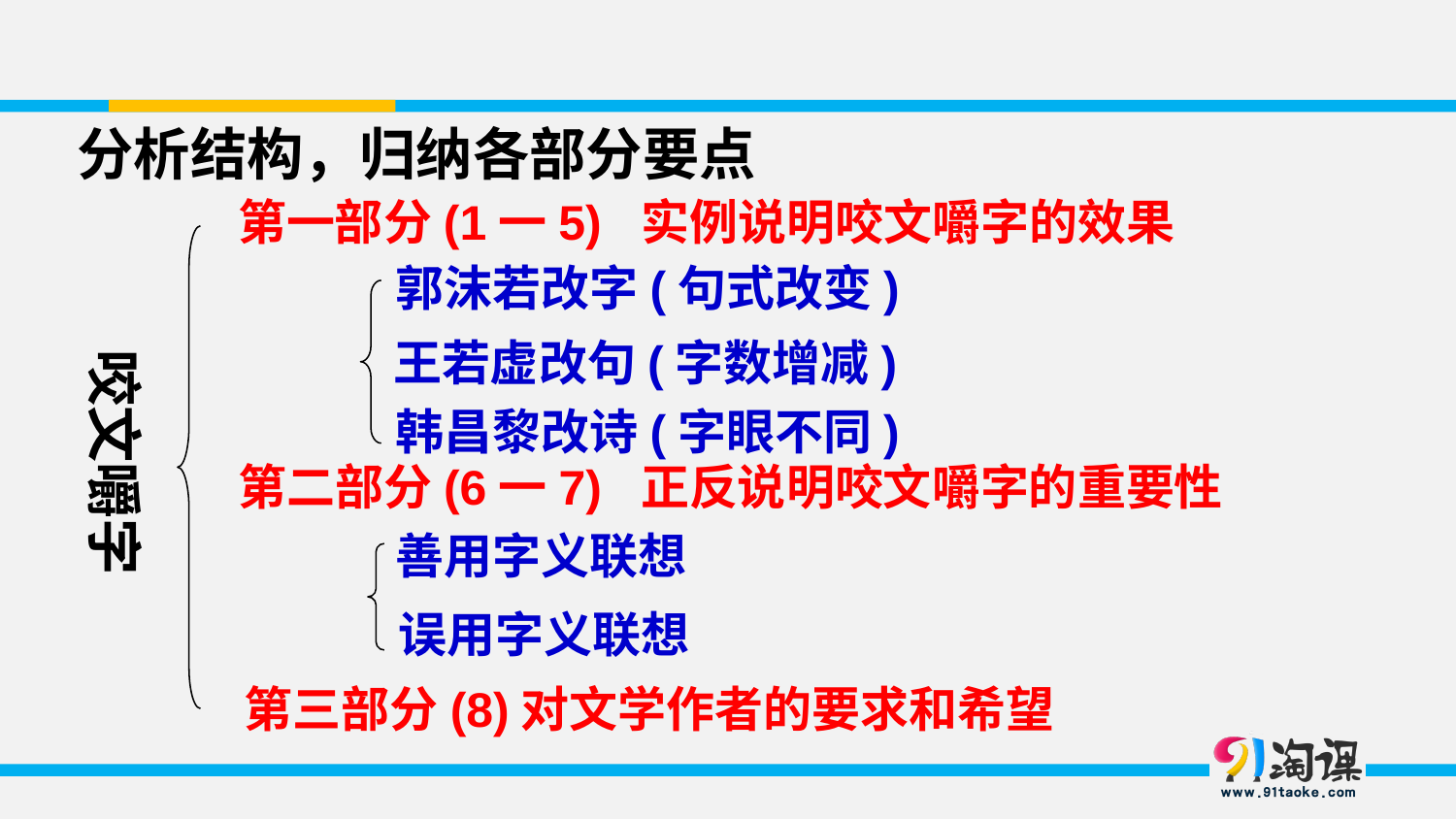

分析结构，归纳各部分要点
第一部分(1一5)  实例说明咬文嚼字的效果

郭沫若改字(句式改变)

王若虚改句(字数增减)
咬文嚼字
韩昌黎改诗(字眼不同)
第二部分(6一7)  正反说明咬文嚼字的重要性
善用字义联想

误用字义联想
第三部分(8)对文学作者的要求和希望